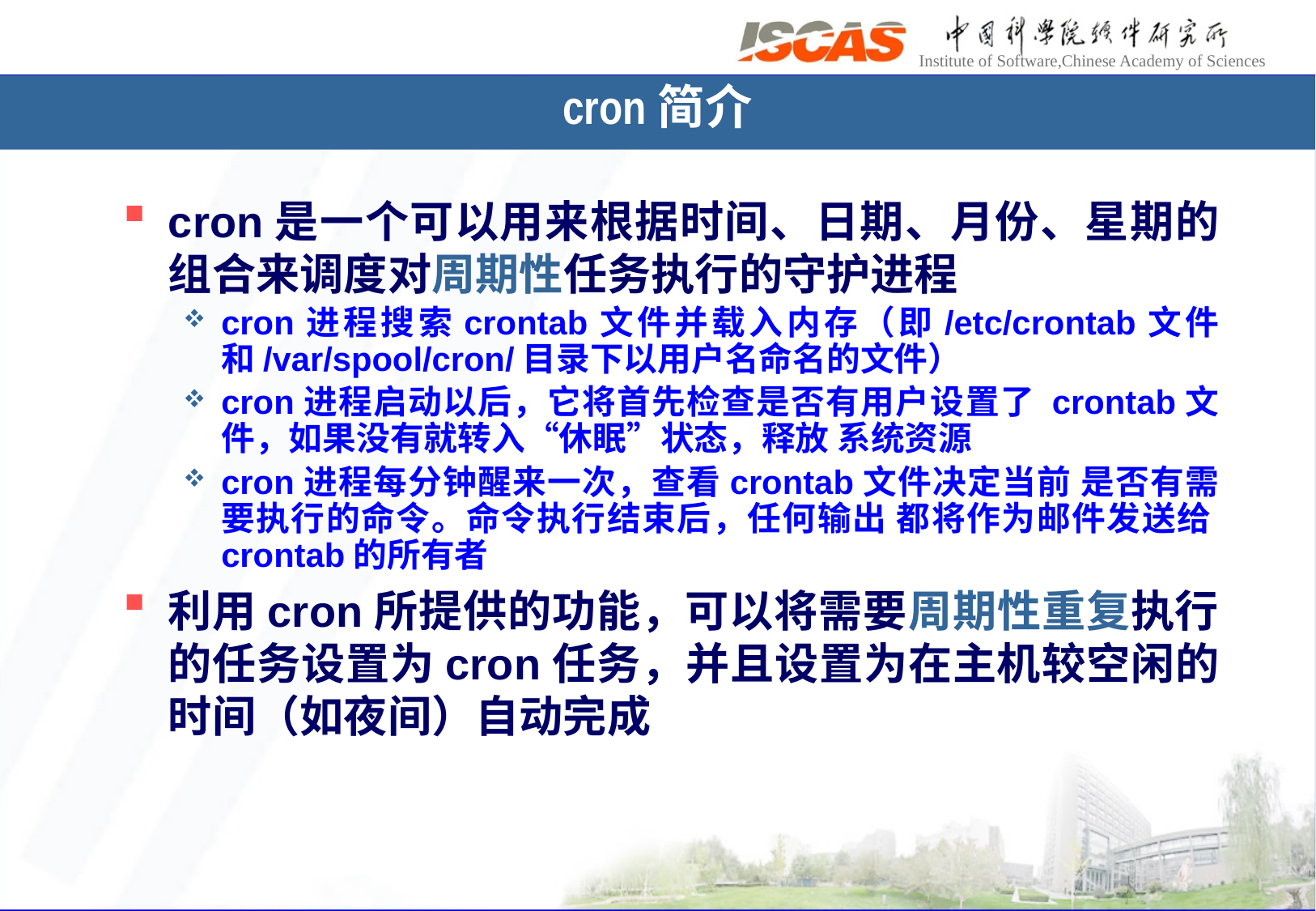

# cron简介
cron是一个可以用来根据时间、日期、月份、星期的组合来调度对周期性任务执行的守护进程
cron进程搜索crontab文件并载入内存（即/etc/crontab文件和/var/spool/cron/目录下以用户名命名的文件）
cron进程启动以后，它将首先检查是否有用户设置了 crontab文件，如果没有就转入“休眠”状态，释放 系统资源
cron进程每分钟醒来一次，查看crontab文件决定当前 是否有需要执行的命令。命令执行结束后，任何输出 都将作为邮件发送给crontab的所有者
利用cron所提供的功能，可以将需要周期性重复执行的任务设置为cron任务，并且设置为在主机较空闲的时间（如夜间）自动完成